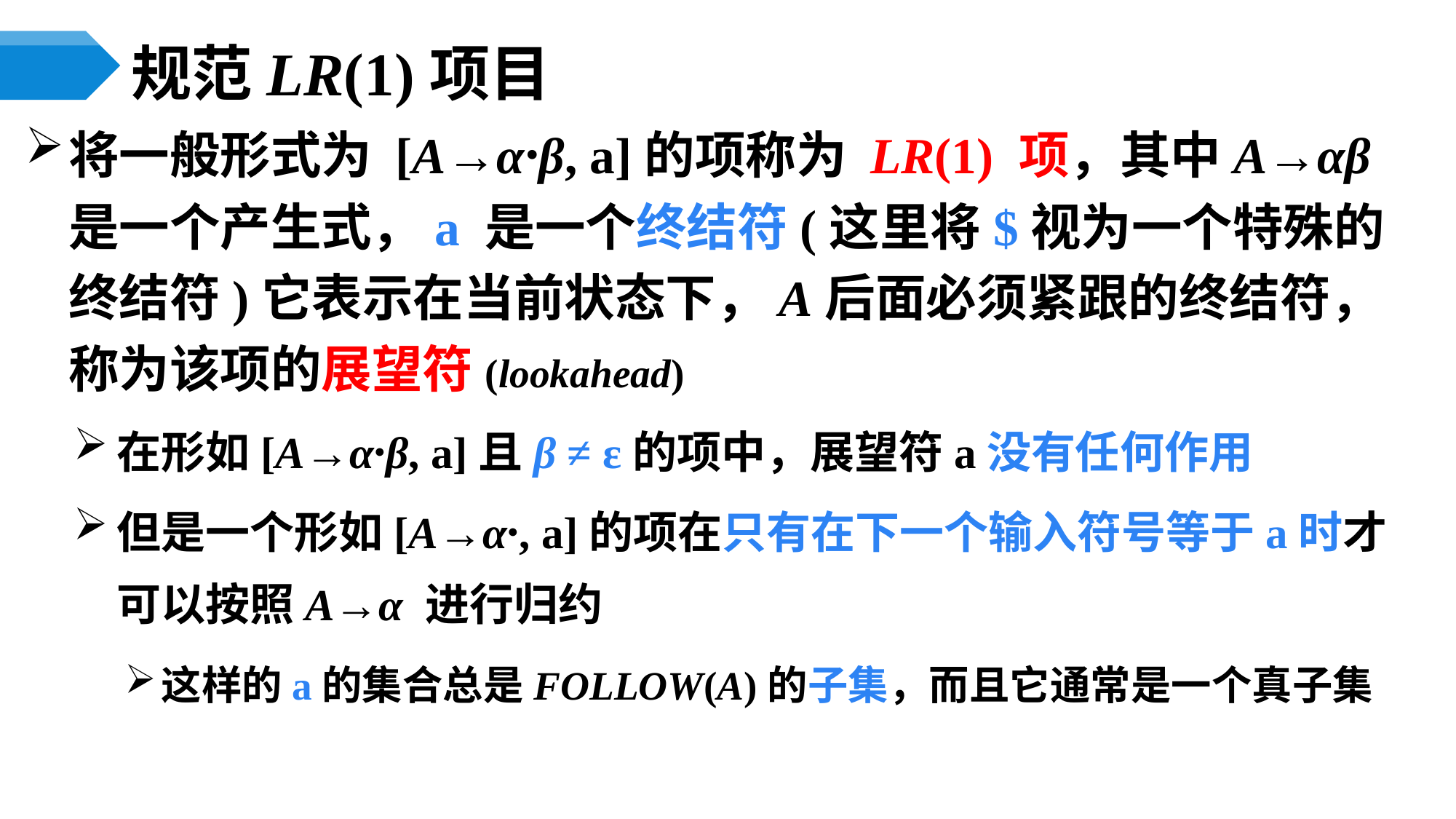

# 规范LR(1)项目
将一般形式为 [A→α·β, a]的项称为 LR(1) 项，其中A→αβ 是一个产生式，a 是一个终结符(这里将$视为一个特殊的终结符)它表示在当前状态下，A后面必须紧跟的终结符，称为该项的展望符(lookahead)
在形如[A→α·β, a]且β ≠ ε的项中，展望符a没有任何作用
但是一个形如[A→α·, a]的项在只有在下一个输入符号等于a时才可以按照A→α 进行归约
这样的a的集合总是FOLLOW(A)的子集，而且它通常是一个真子集